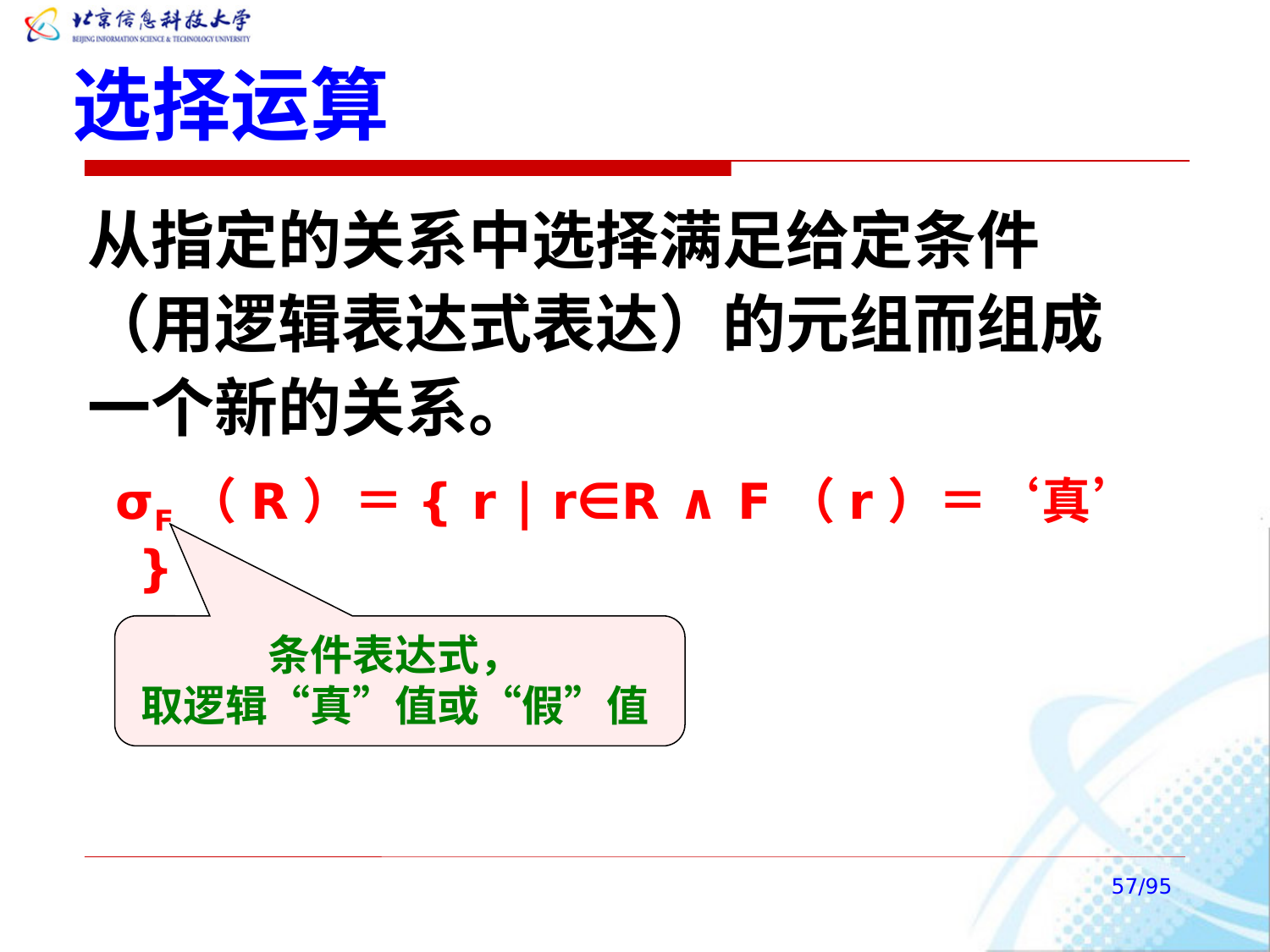

# 选择运算
从指定的关系中选择满足给定条件（用逻辑表达式表达）的元组而组成一个新的关系。
σF（R）＝{ r | r∈R ∧ F（r）＝‘真’ }
条件表达式，
取逻辑“真”值或“假”值

57/95